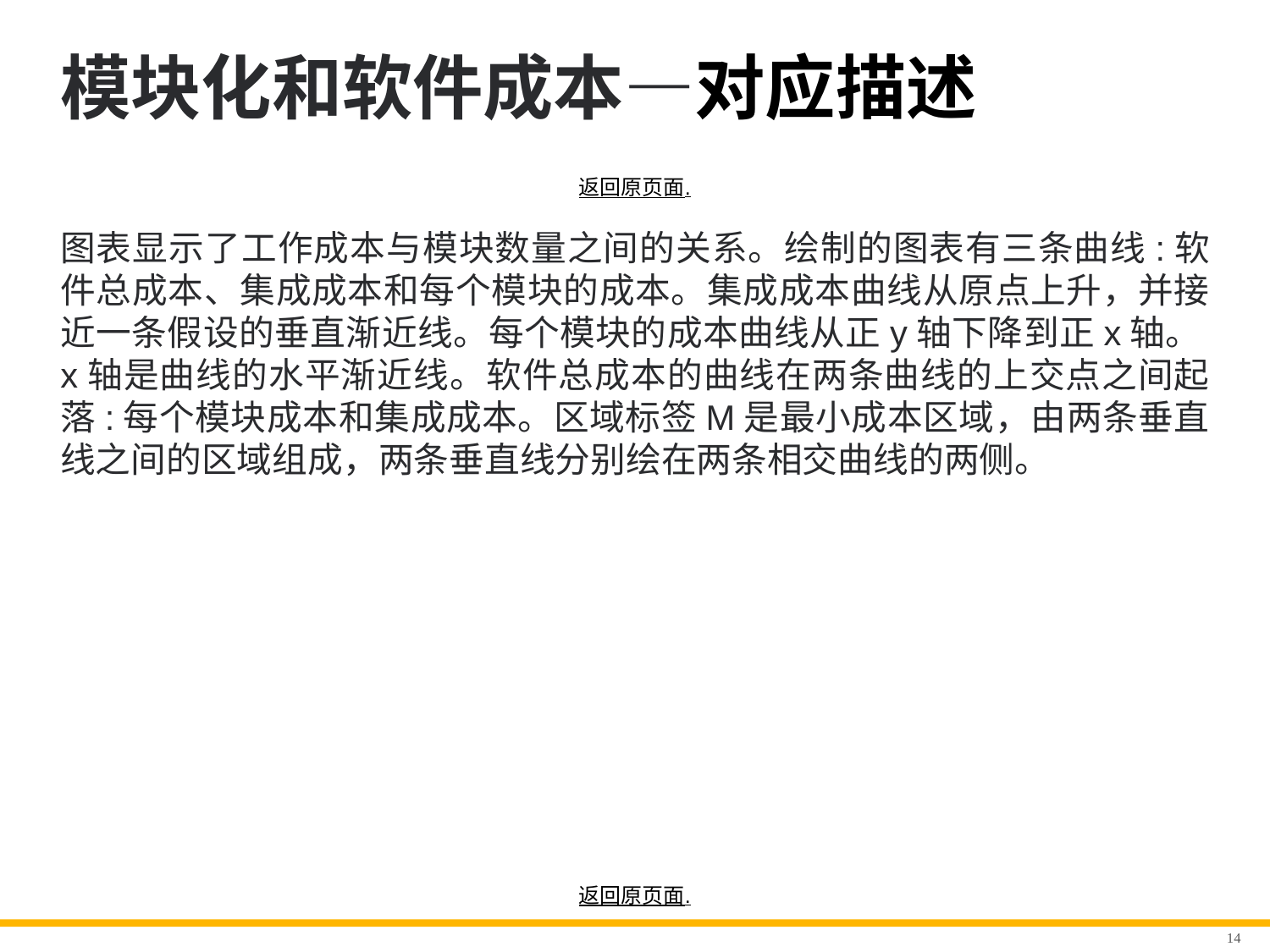

# 模块化和软件成本—对应描述
返回原页面.
图表显示了工作成本与模块数量之间的关系。绘制的图表有三条曲线:软件总成本、集成成本和每个模块的成本。集成成本曲线从原点上升，并接近一条假设的垂直渐近线。每个模块的成本曲线从正y轴下降到正x轴。x轴是曲线的水平渐近线。软件总成本的曲线在两条曲线的上交点之间起落:每个模块成本和集成成本。区域标签M是最小成本区域，由两条垂直线之间的区域组成，两条垂直线分别绘在两条相交曲线的两侧。
返回原页面.
14